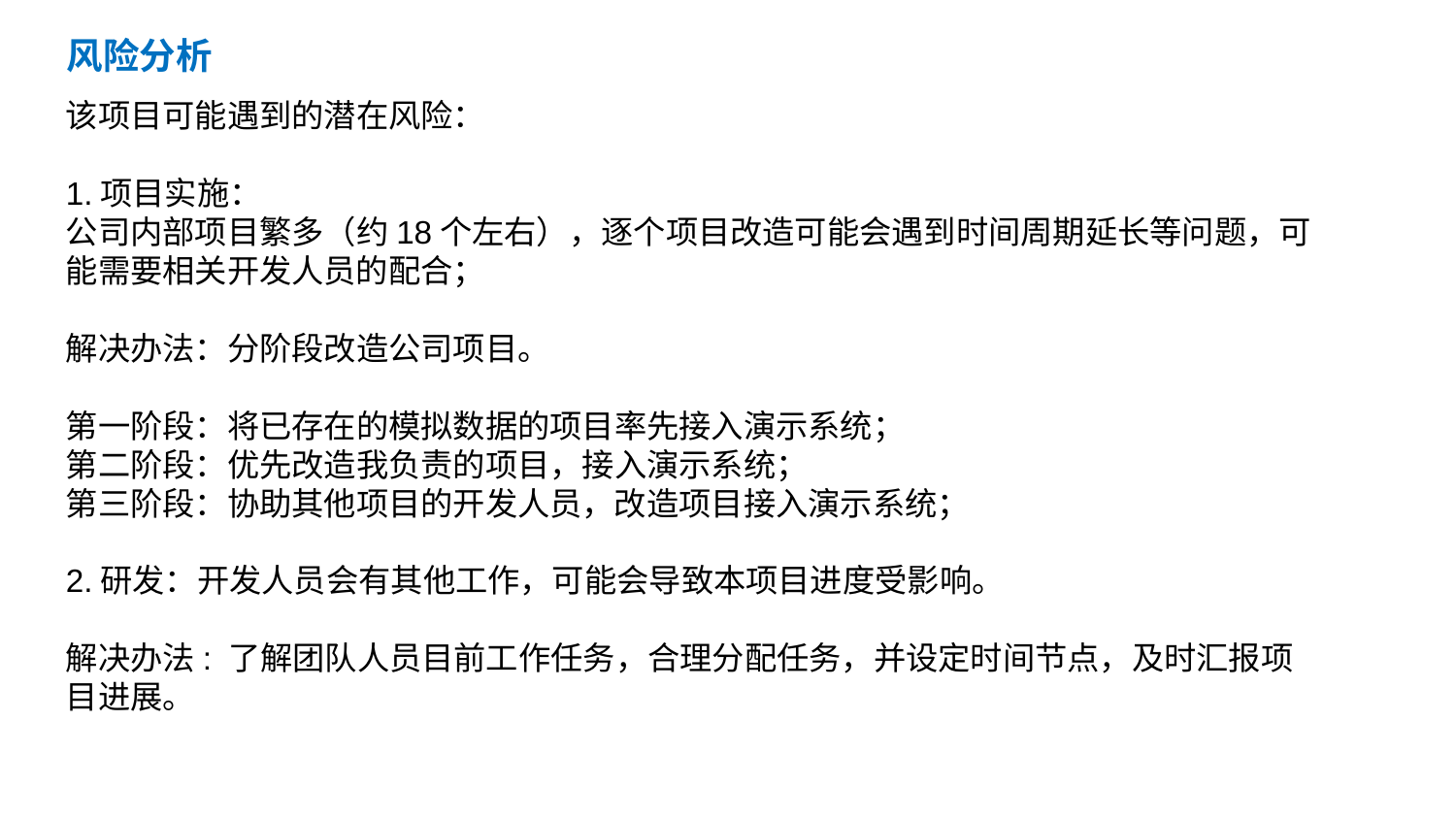

目 录
风险分析
该项目可能遇到的潜在风险：

1.项目实施：
公司内部项目繁多（约18个左右），逐个项目改造可能会遇到时间周期延长等问题，可能需要相关开发人员的配合；

解决办法：分阶段改造公司项目。

第一阶段：将已存在的模拟数据的项目率先接入演示系统；
第二阶段：优先改造我负责的项目，接入演示系统；
第三阶段：协助其他项目的开发人员，改造项目接入演示系统；

2.研发：开发人员会有其他工作，可能会导致本项目进度受影响。

解决办法: 了解团队人员目前工作任务，合理分配任务，并设定时间节点，及时汇报项目进展。